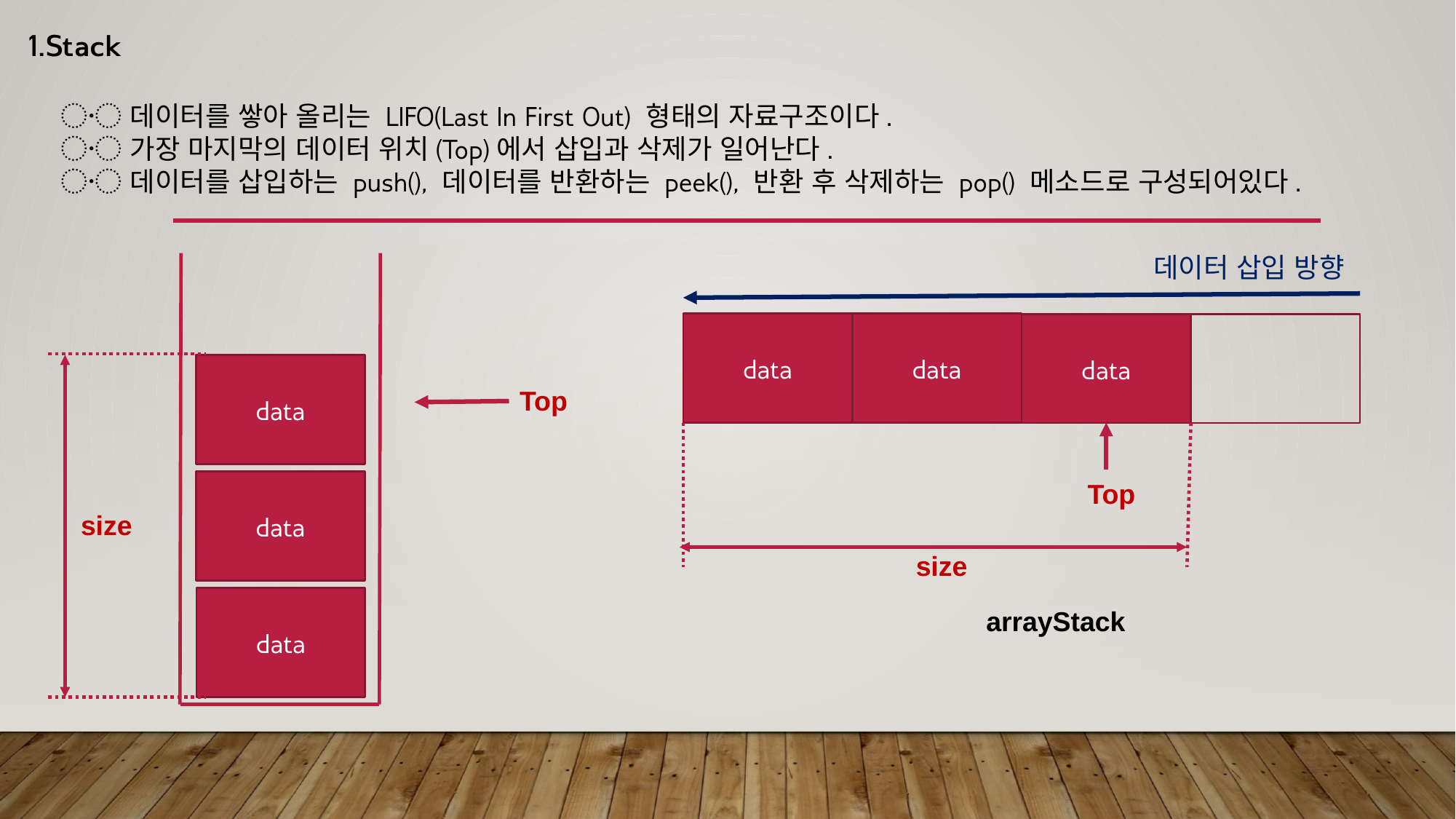

1.Stack
〮 데이터를 쌓아 올리는 LIFO(Last In First Out) 형태의 자료구조이다.
〮 가장 마지막의 데이터 위치(Top)에서 삽입과 삭제가 일어난다.
〮 데이터를 삽입하는 push(), 데이터를 반환하는 peek(), 반환 후 삭제하는 pop() 메소드로 구성되어있다.
데이터 삽입 방향
data
data
data

data
Top
data
Top
size
size
data
arrayStack